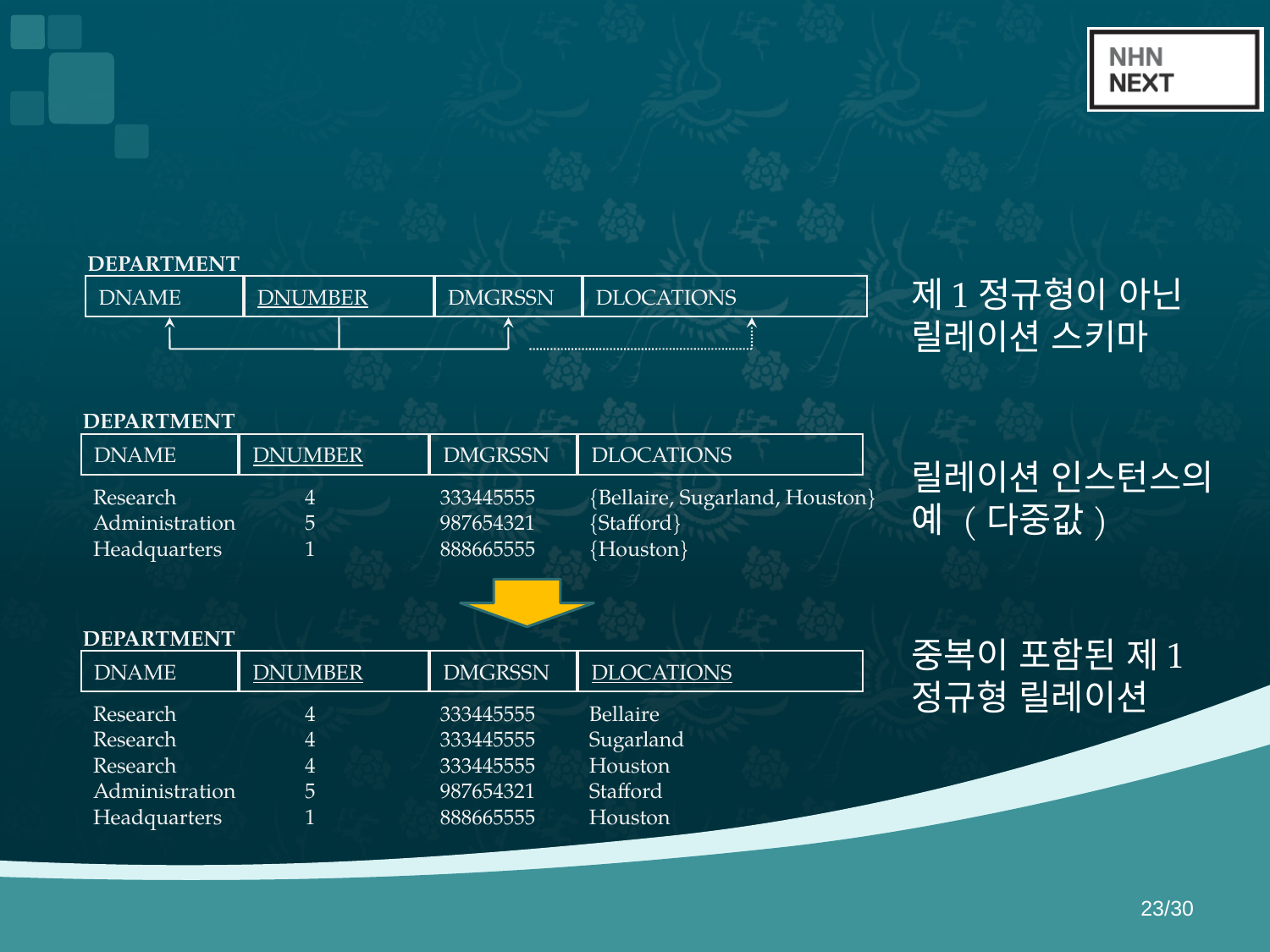

#
DEPARTMENT
제1정규형이 아닌 릴레이션 스키마
DNAME
DNUMBER
DMGRSSN
DLOCATIONS

DEPARTMENT
DNAME
DNUMBER
DMGRSSN
DLOCATIONS
릴레이션 인스턴스의 예 (다중값)
Research
Administration
Headquarters
4
5
1
333445555
987654321
888665555
{Bellaire, Sugarland, Houston}
{Stafford}
{Houston}

DEPARTMENT
중복이 포함된 제1정규형 릴레이션
DNAME
DNUMBER
DMGRSSN
DLOCATIONS
Research
Research
Research
Administration
Headquarters
4
4
4
5
1
333445555
333445555
333445555
987654321
888665555
Bellaire
Sugarland
Houston
Stafford
Houston
23/30